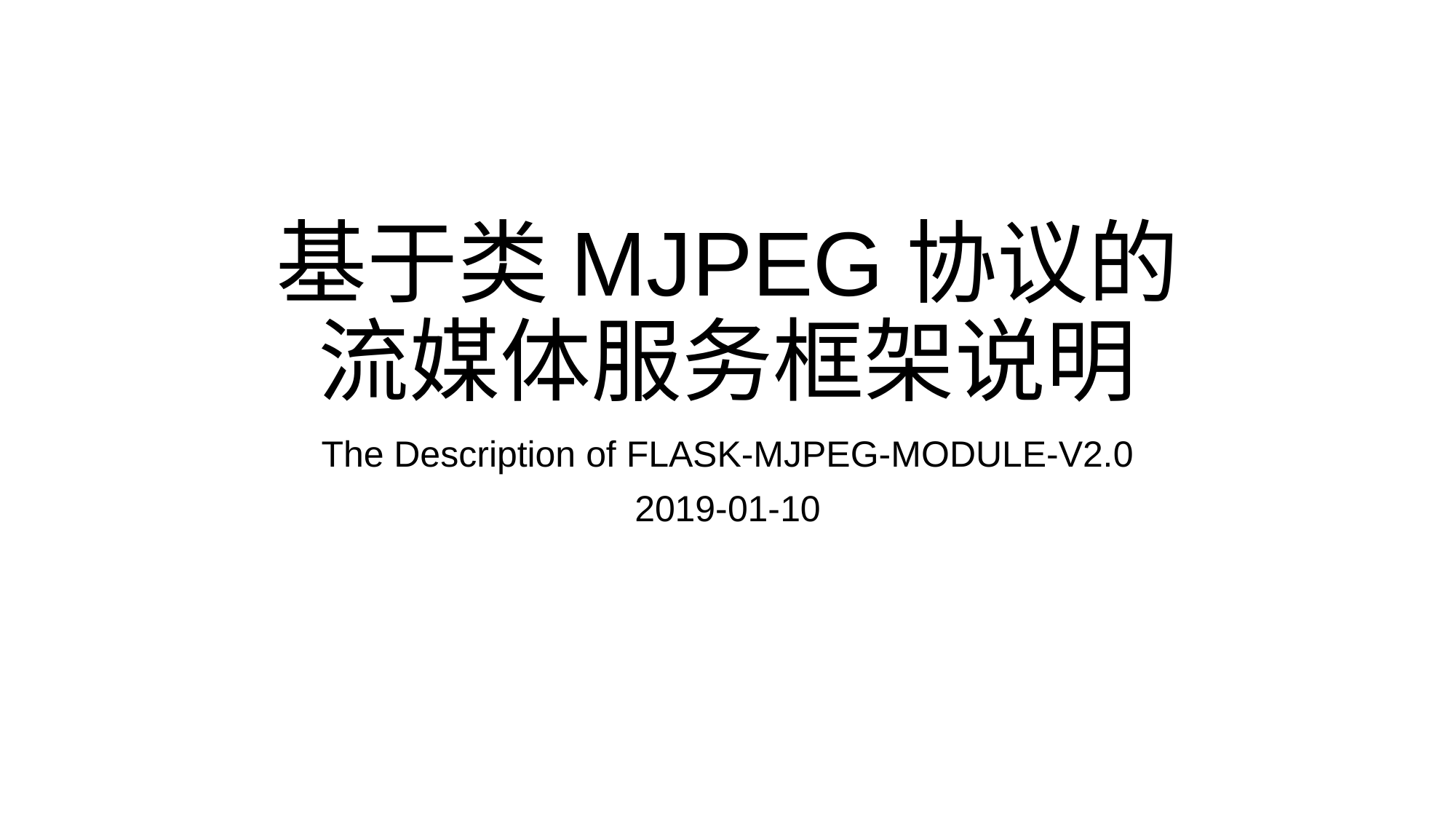

# 基于类MJPEG协议的 流媒体服务框架说明
The Description of FLASK-MJPEG-MODULE-V2.0
2019-01-10